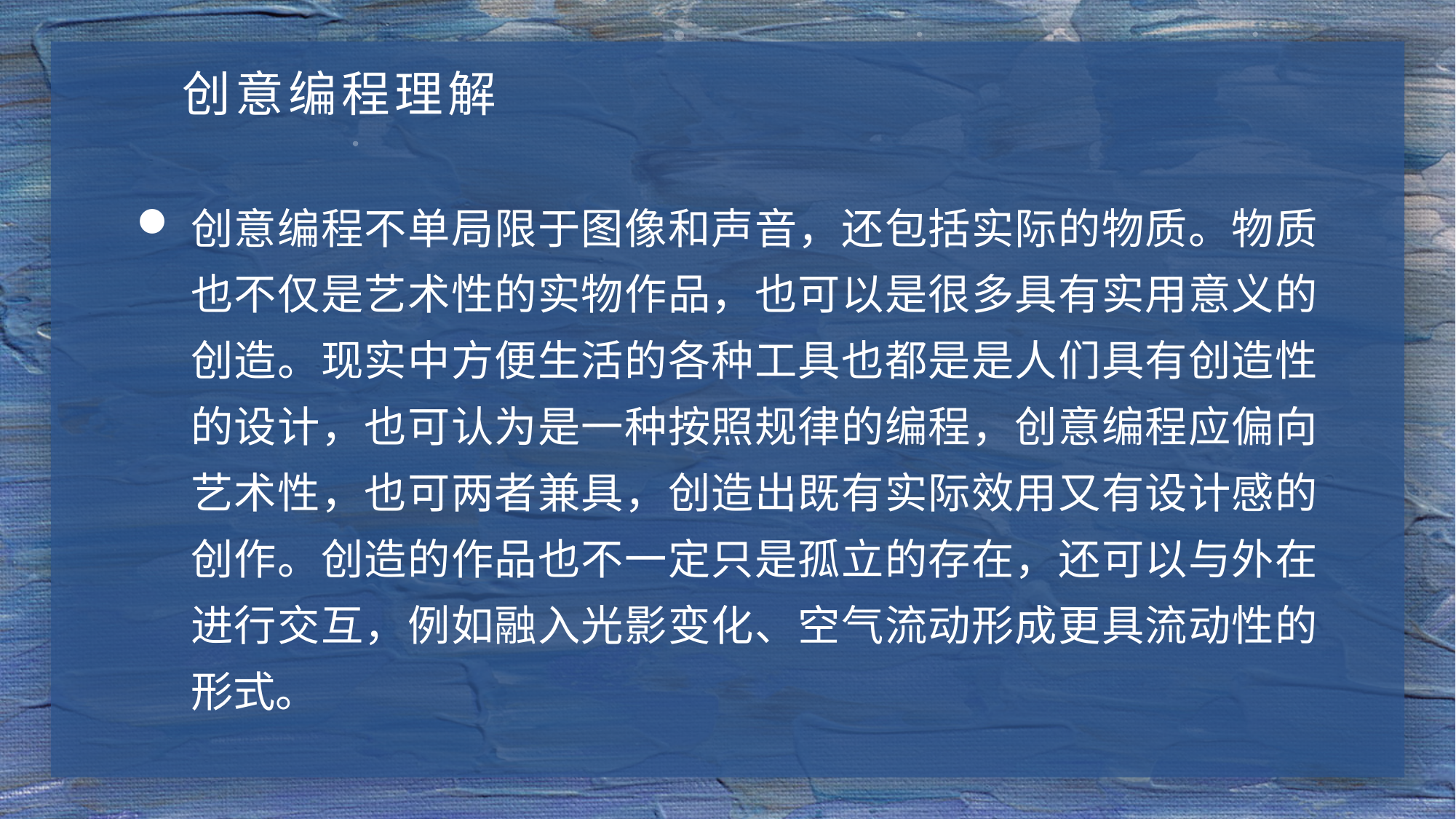

创意编程理解
创意编程不单局限于图像和声音，还包括实际的物质。物质也不仅是艺术性的实物作品，也可以是很多具有实用意义的创造。现实中方便生活的各种工具也都是是人们具有创造性的设计，也可认为是一种按照规律的编程，创意编程应偏向艺术性，也可两者兼具，创造出既有实际效用又有设计感的创作。创造的作品也不一定只是孤立的存在，还可以与外在进行交互，例如融入光影变化、空气流动形成更具流动性的形式。